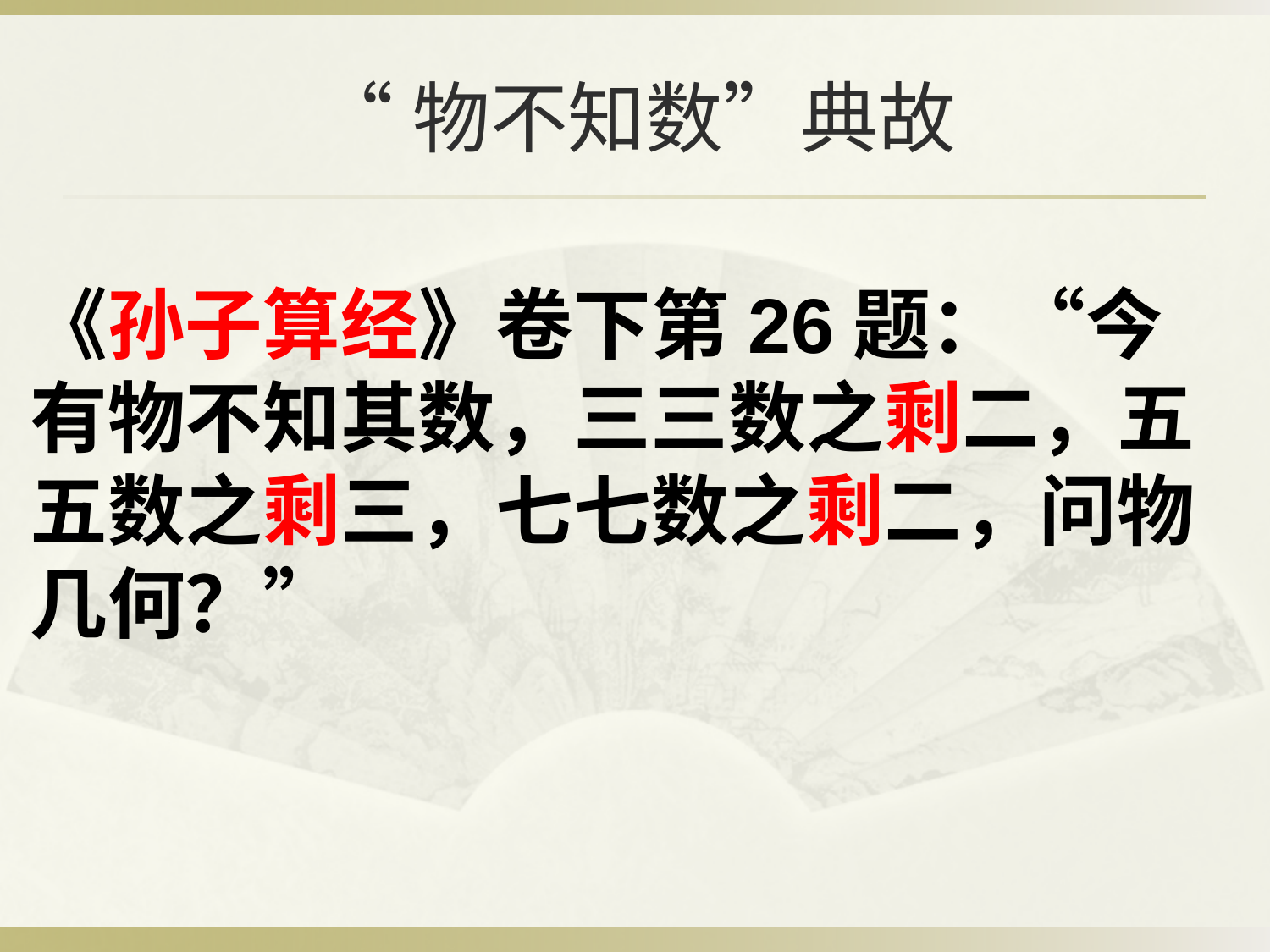

# “物不知数”典故
《孙子算经》卷下第26题：“今有物不知其数，三三数之剩二，五五数之剩三，七七数之剩二，问物几何？”